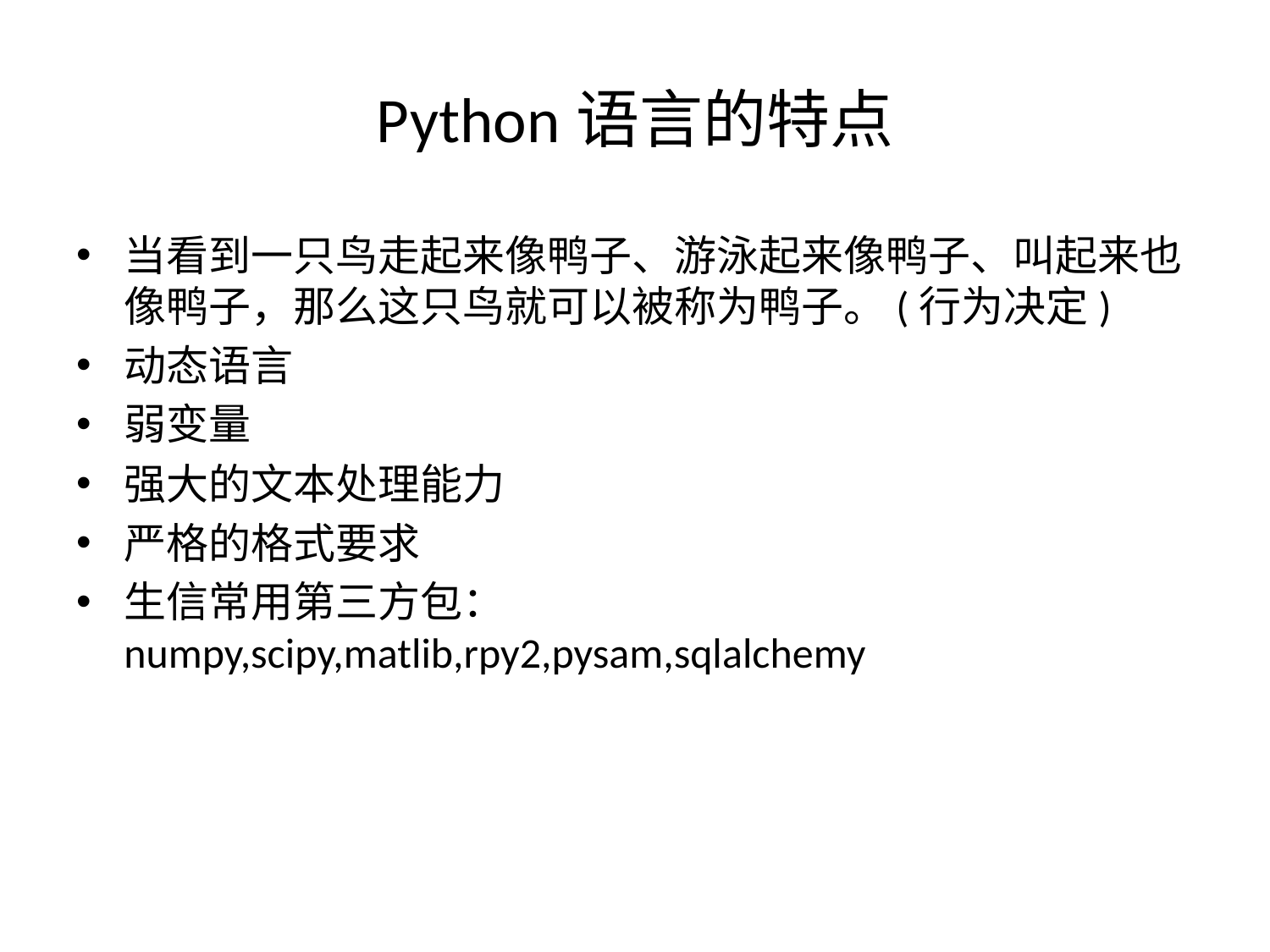

# Python语言的特点
当看到一只鸟走起来像鸭子、游泳起来像鸭子、叫起来也像鸭子，那么这只鸟就可以被称为鸭子。(行为决定)
动态语言
弱变量
强大的文本处理能力
严格的格式要求
生信常用第三方包：numpy,scipy,matlib,rpy2,pysam,sqlalchemy